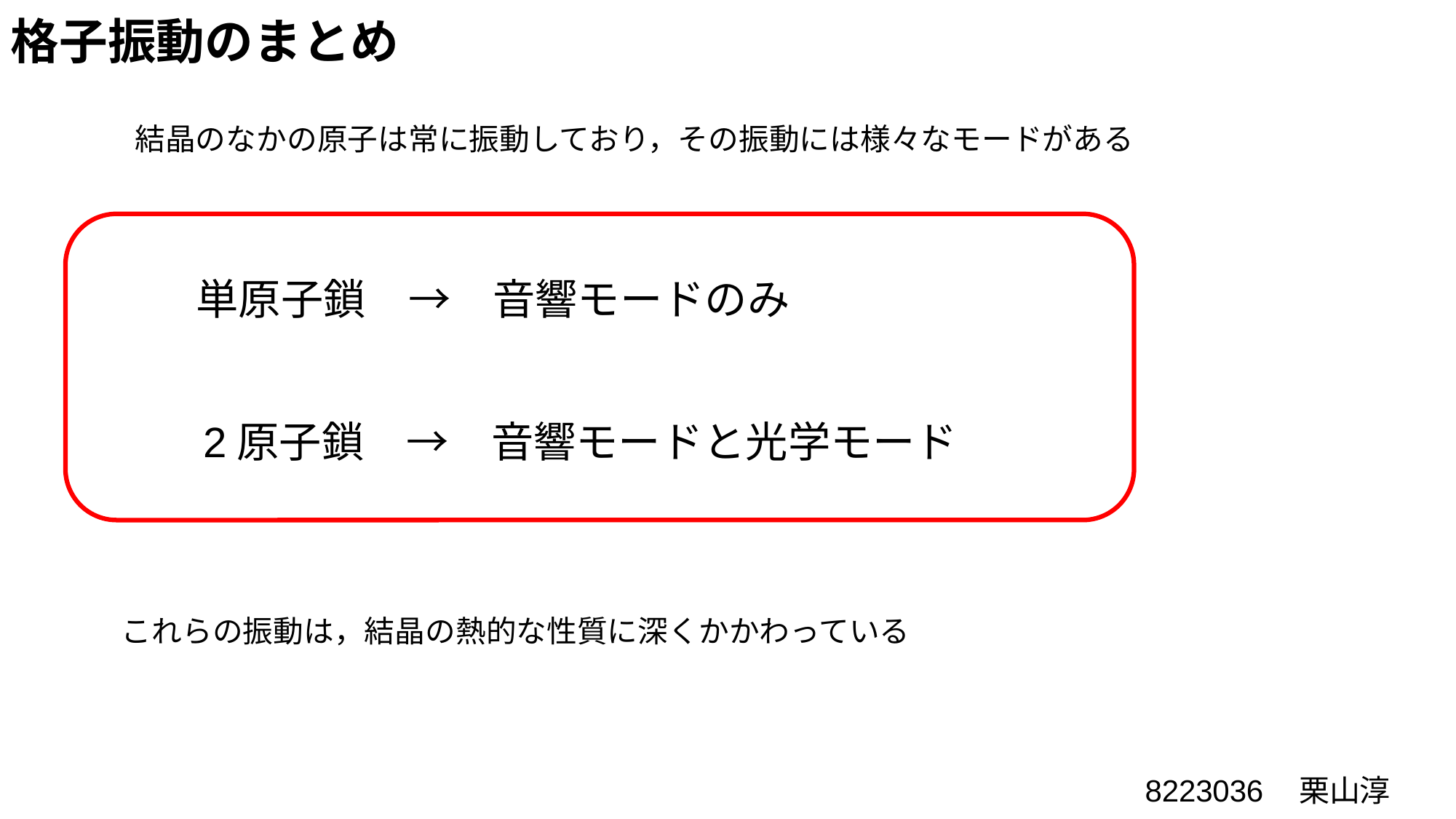

格子振動のまとめ
結晶のなかの原子は常に振動しており，その振動には様々なモードがある

単原子鎖　→　音響モードのみ
2原子鎖　→　音響モードと光学モード
これらの振動は，結晶の熱的な性質に深くかかわっている
8223036　栗山淳